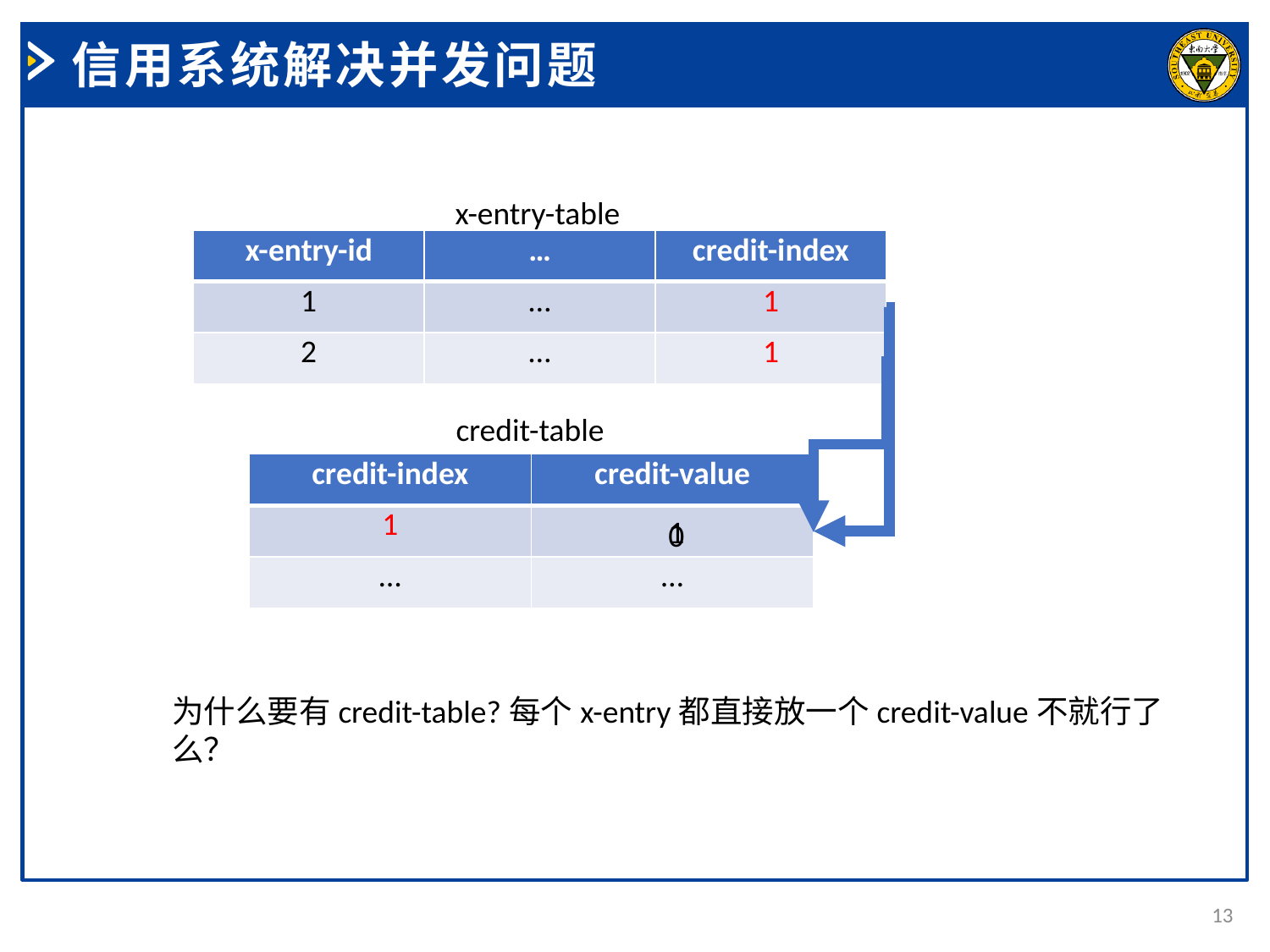

信用系统解决并发问题
x-entry-table
| x-entry-id | … | credit-index |
| --- | --- | --- |
| 1 | … | 1 |
| 2 | … | 1 |
credit-table
| credit-index | credit-value |
| --- | --- |
| 1 |  |
| … | … |
1
0
为什么要有credit-table?每个x-entry都直接放一个credit-value不就行了么？
13